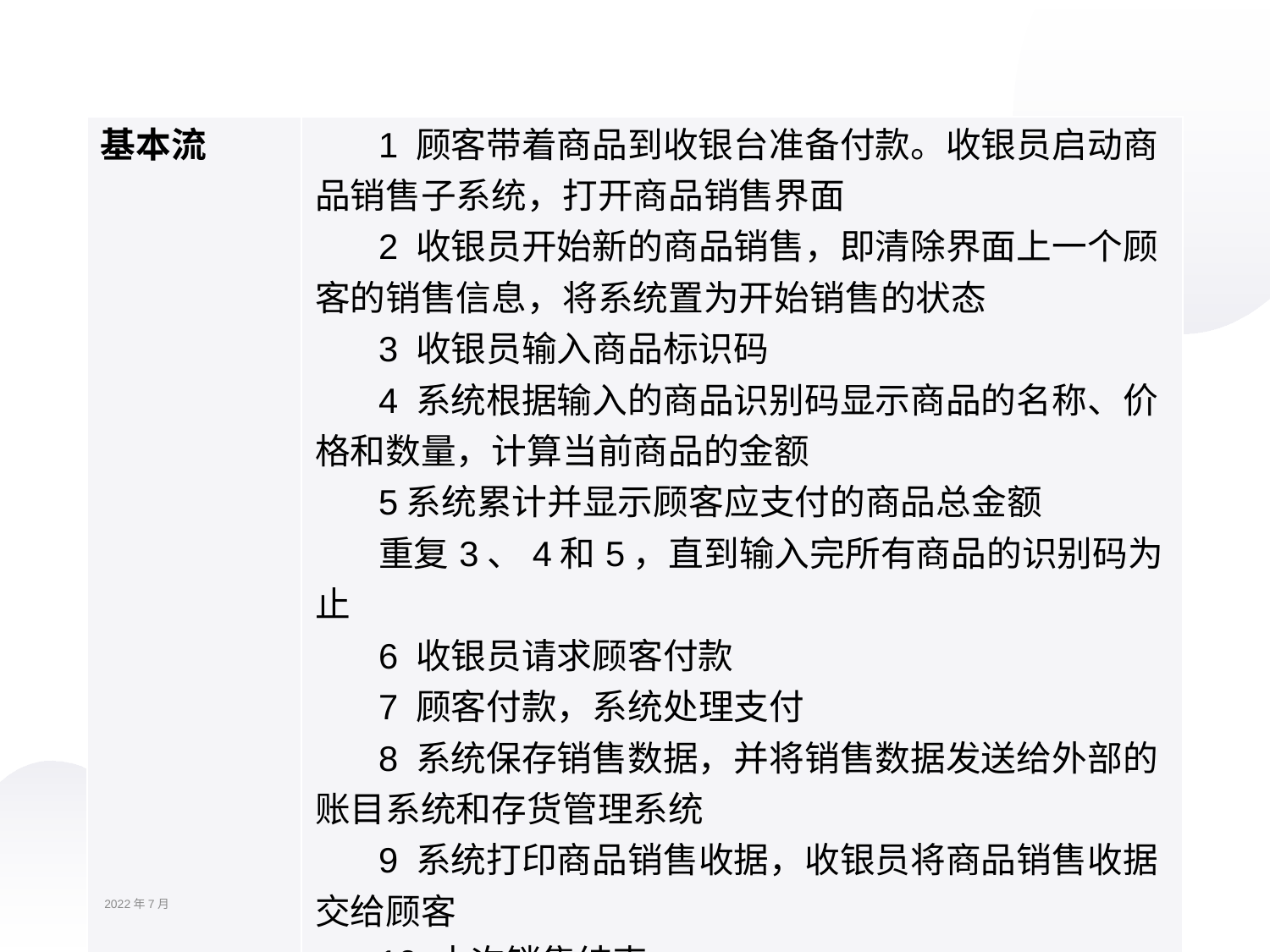

| 基本流 | 1 顾客带着商品到收银台准备付款。收银员启动商品销售子系统，打开商品销售界面 2 收银员开始新的商品销售，即清除界面上一个顾客的销售信息，将系统置为开始销售的状态 3 收银员输入商品标识码 4 系统根据输入的商品识别码显示商品的名称、价格和数量，计算当前商品的金额 5系统累计并显示顾客应支付的商品总金额 重复3、4和5，直到输入完所有商品的识别码为止 6 收银员请求顾客付款 7 顾客付款，系统处理支付 8 系统保存销售数据，并将销售数据发送给外部的账目系统和存货管理系统 9 系统打印商品销售收据，收银员将商品销售收据交给顾客 10 本次销售结束 |
| --- | --- |

2022年7月
辽宁科技大学计算机与软件工程学院
54